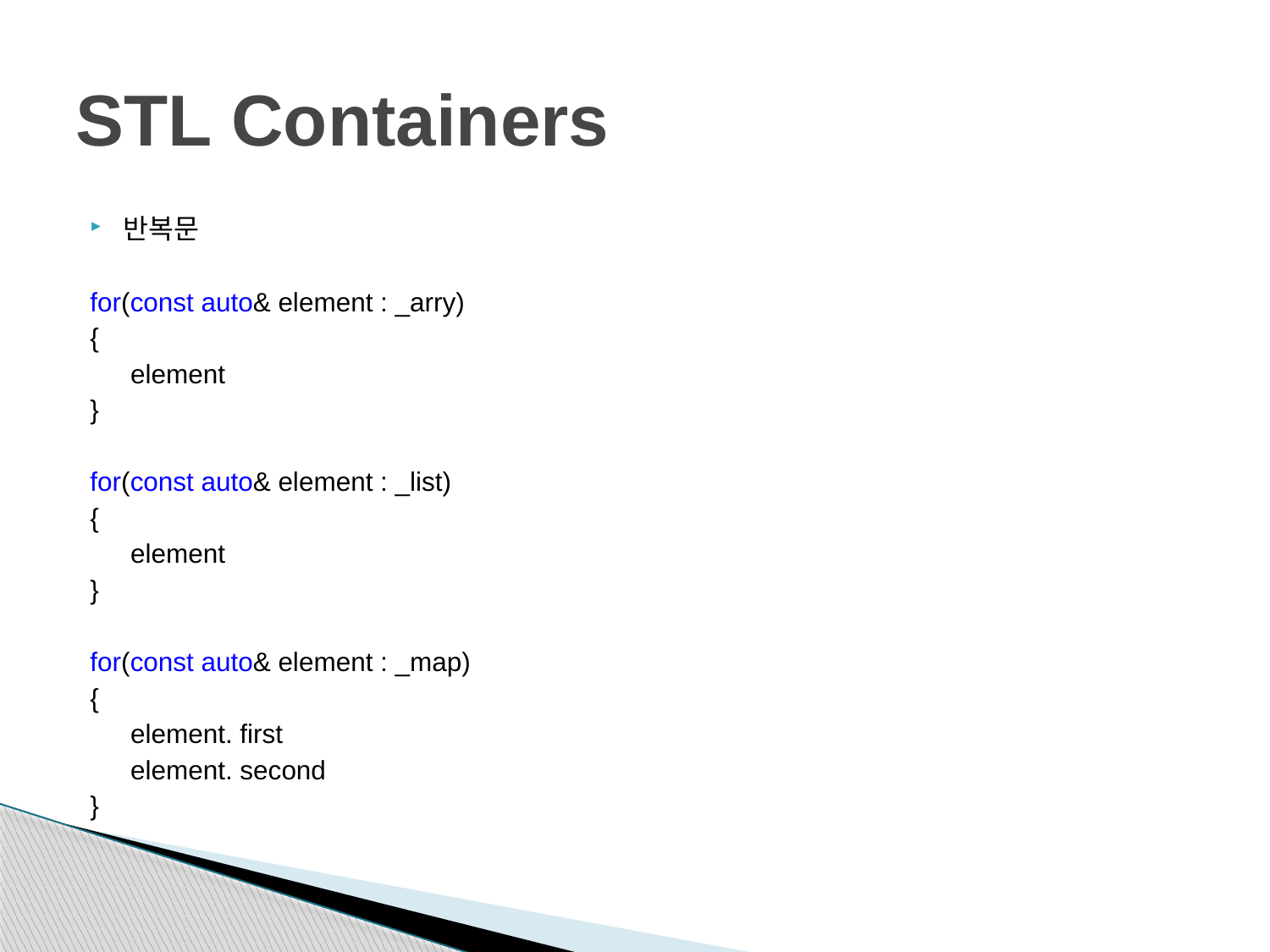

# STL Containers
반복문

for(const auto& element : _arry)
{
	 element
}

for(const auto& element : _list)
{
	 element
}

for(const auto& element : _map)
{
	 element. first
	 element. second
}